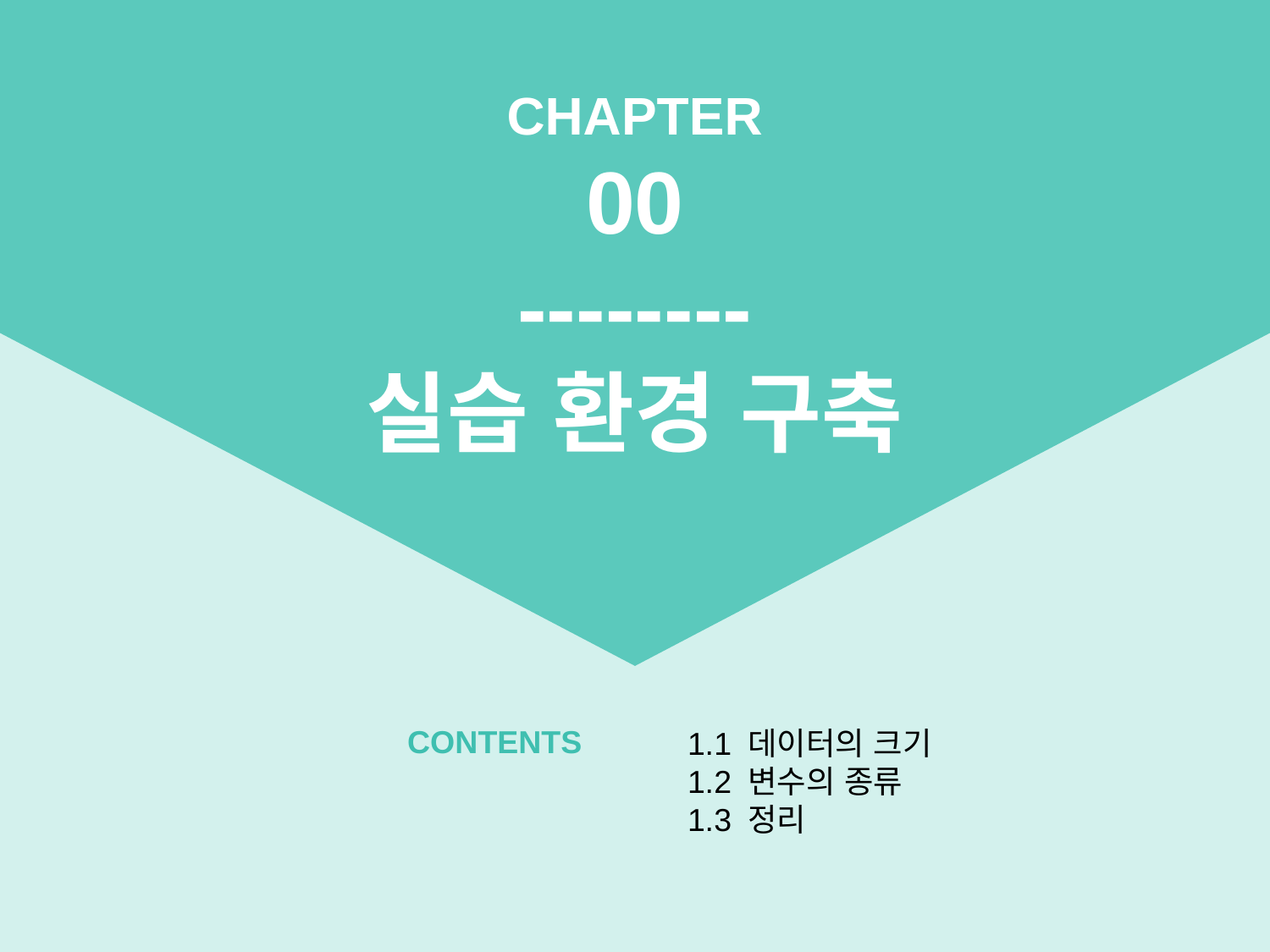

ㅊ
CHAPTER
00
--------
실습 환경 구축
CONTENTS
1.1 데이터의 크기
1.2 변수의 종류
1.3 정리